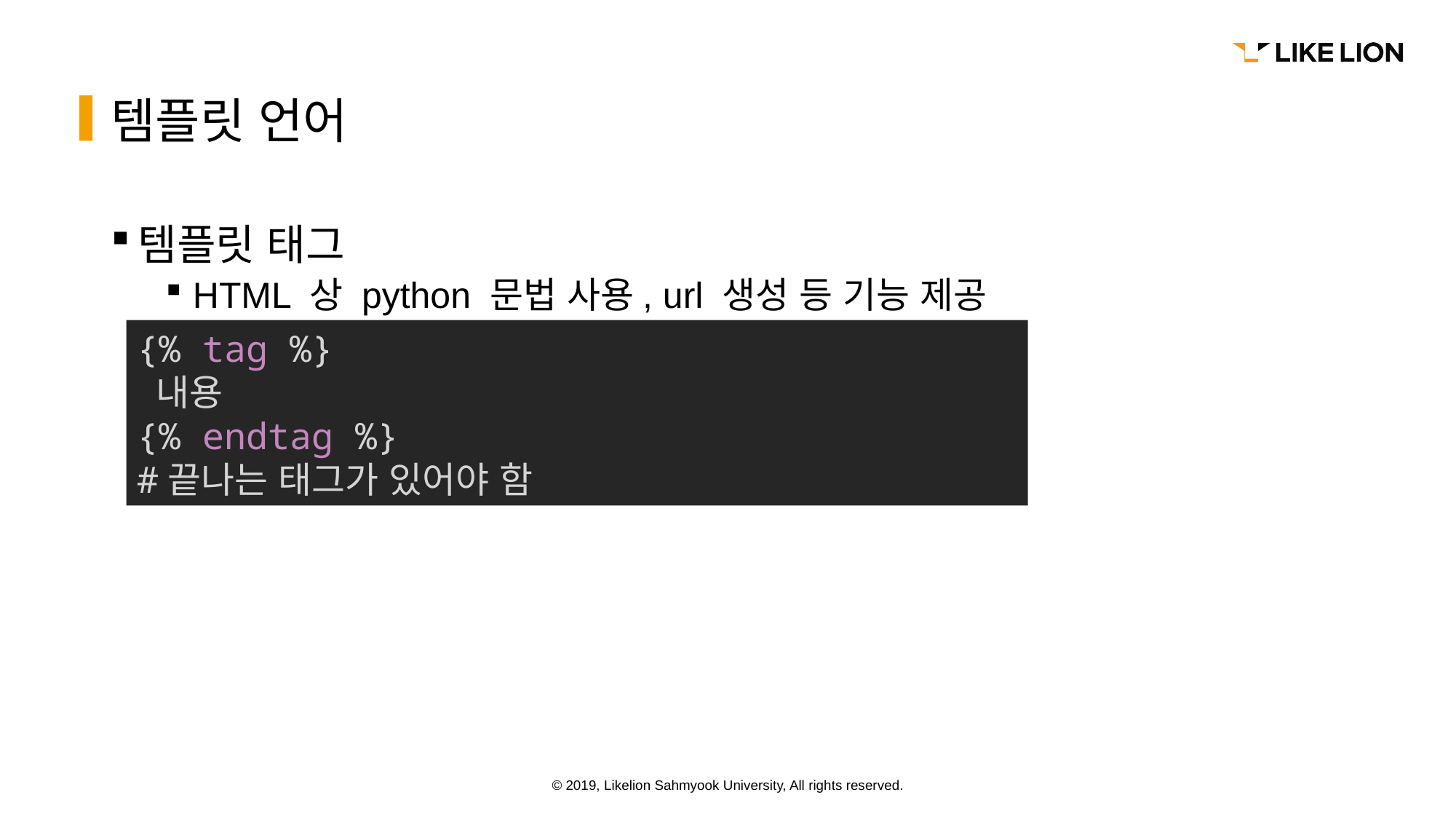

# 템플릿 언어
템플릿 태그
HTML 상 python 문법 사용, url 생성 등 기능 제공

{% tag %}
 내용
{% endtag %}
#끝나는 태그가 있어야 함